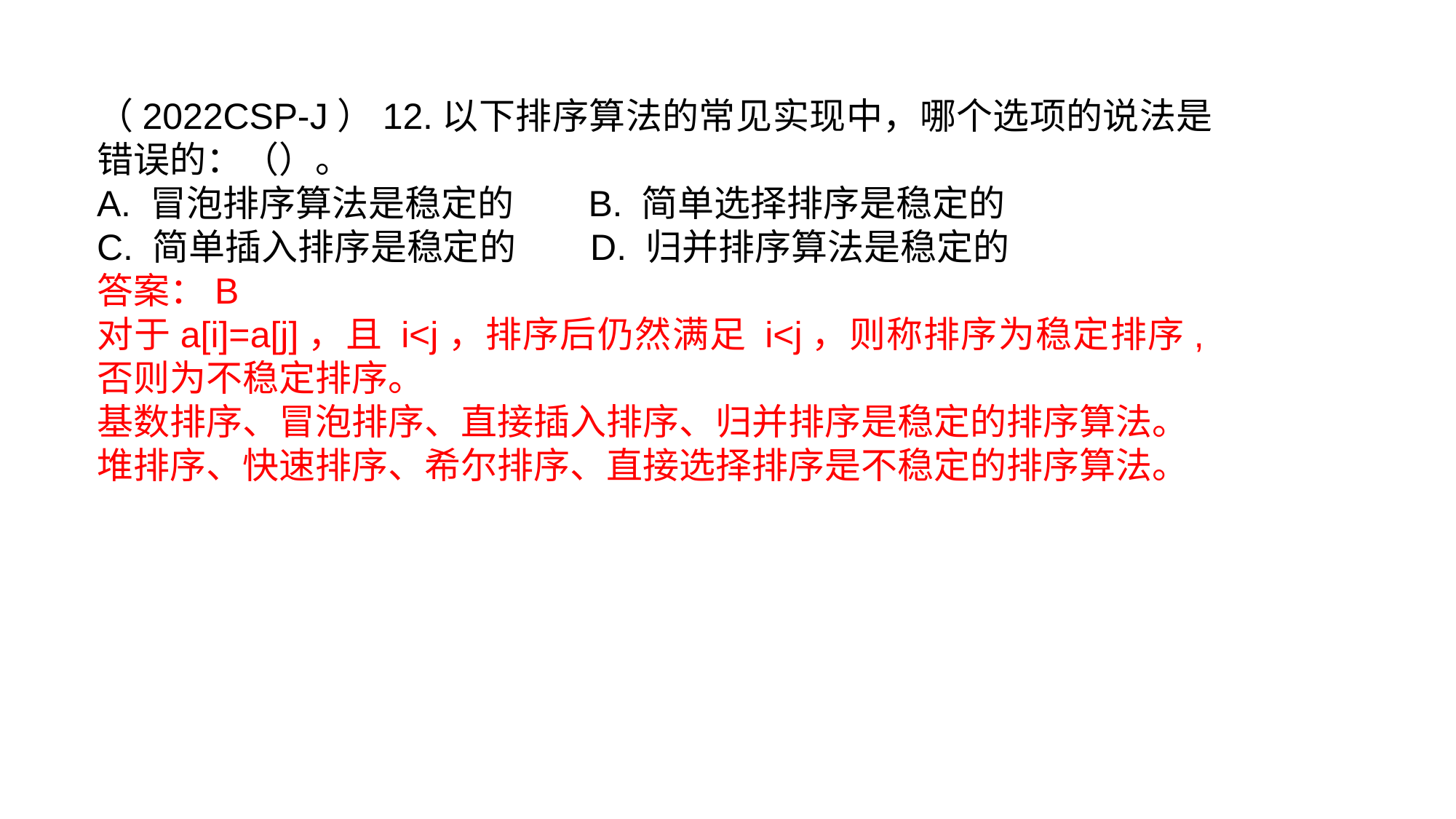

（2022CSP-J）12.以下排序算法的常见实现中，哪个选项的说法是错误的：（）。
A. 冒泡排序算法是稳定的        B. 简单选择排序是稳定的
C. 简单插入排序是稳定的        D. 归并排序算法是稳定的
答案：B
对于a[i]=a[j]，且 i<j，排序后仍然满足 i<j，则称排序为稳定排序,否则为不稳定排序。
基数排序、冒泡排序、直接插入排序、归并排序是稳定的排序算法。
堆排序、快速排序、希尔排序、直接选择排序是不稳定的排序算法。